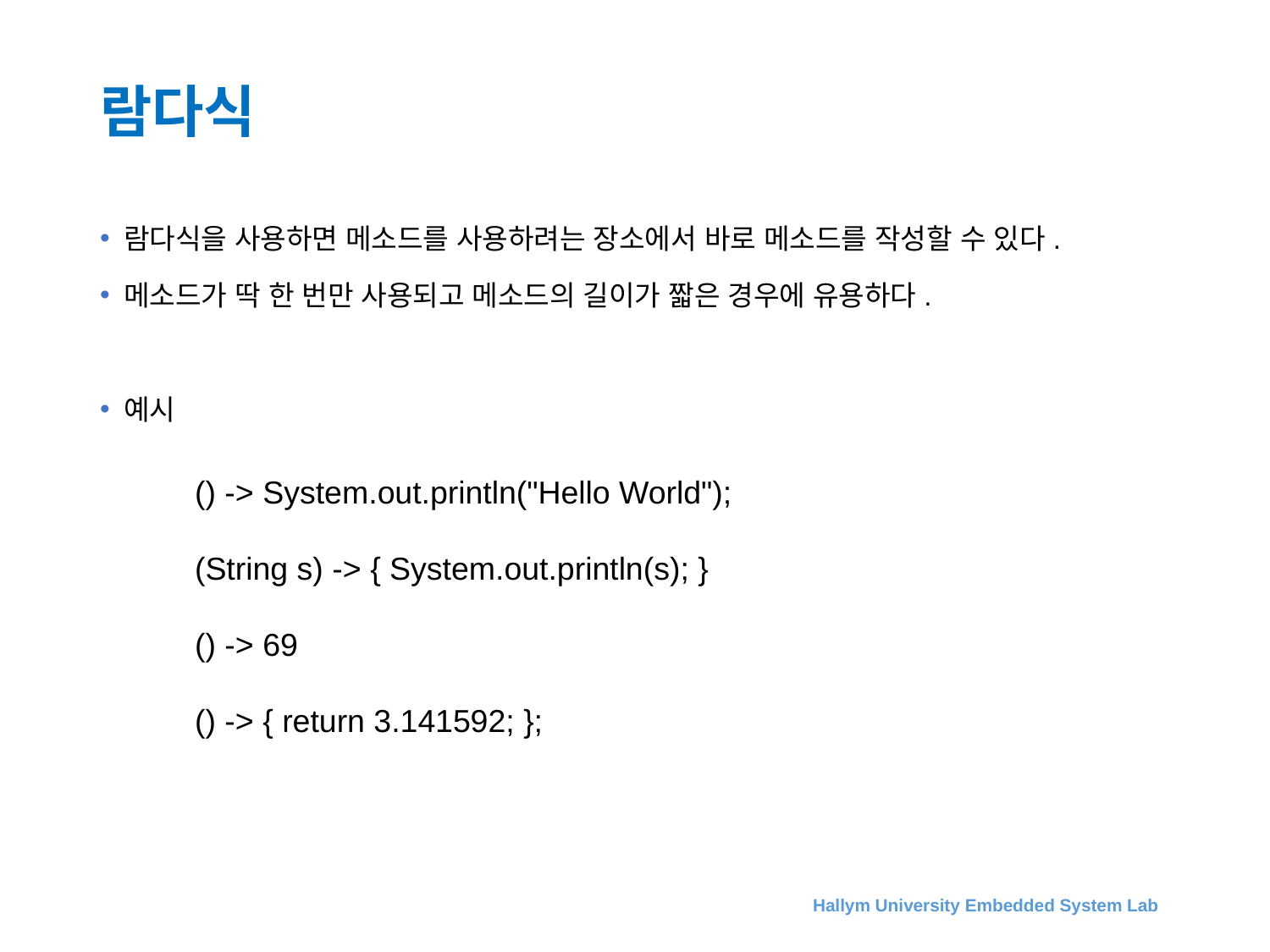

# 람다식
람다식을 사용하면 메소드를 사용하려는 장소에서 바로 메소드를 작성할 수 있다.
메소드가 딱 한 번만 사용되고 메소드의 길이가 짧은 경우에 유용하다.

예시

() -> System.out.println("Hello World");

(String s) -> { System.out.println(s); }

() -> 69

() -> { return 3.141592; };
Hallym University Embedded System Lab